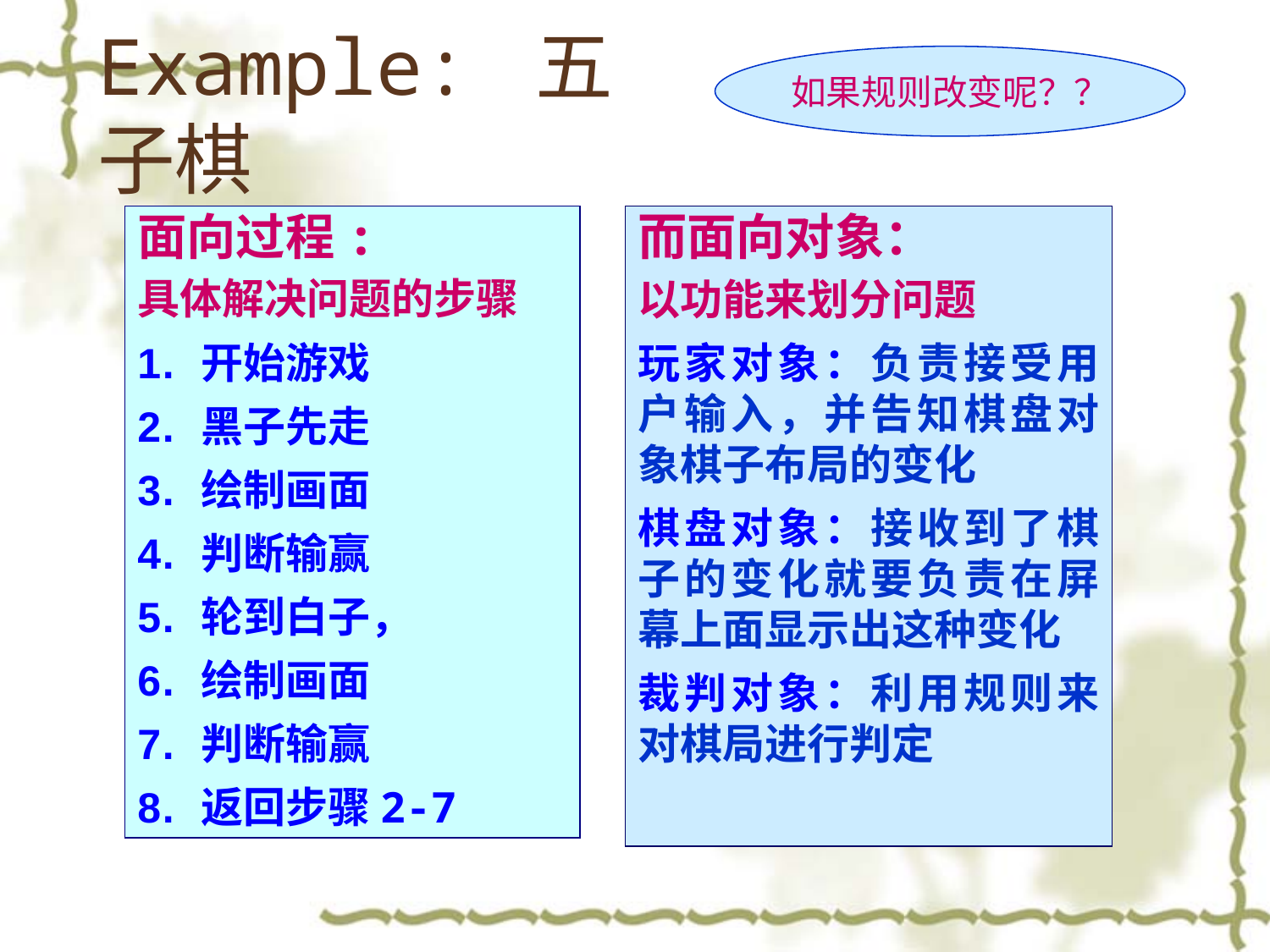

如果规则改变呢？？
Example: 五子棋
面向过程:
具体解决问题的步骤
开始游戏
黑子先走
绘制画面
判断输赢
轮到白子，
绘制画面
判断输赢
返回步骤2-7
而面向对象：
以功能来划分问题
玩家对象：负责接受用户输入，并告知棋盘对象棋子布局的变化
棋盘对象：接收到了棋子的变化就要负责在屏幕上面显示出这种变化
裁判对象：利用规则来对棋局进行判定